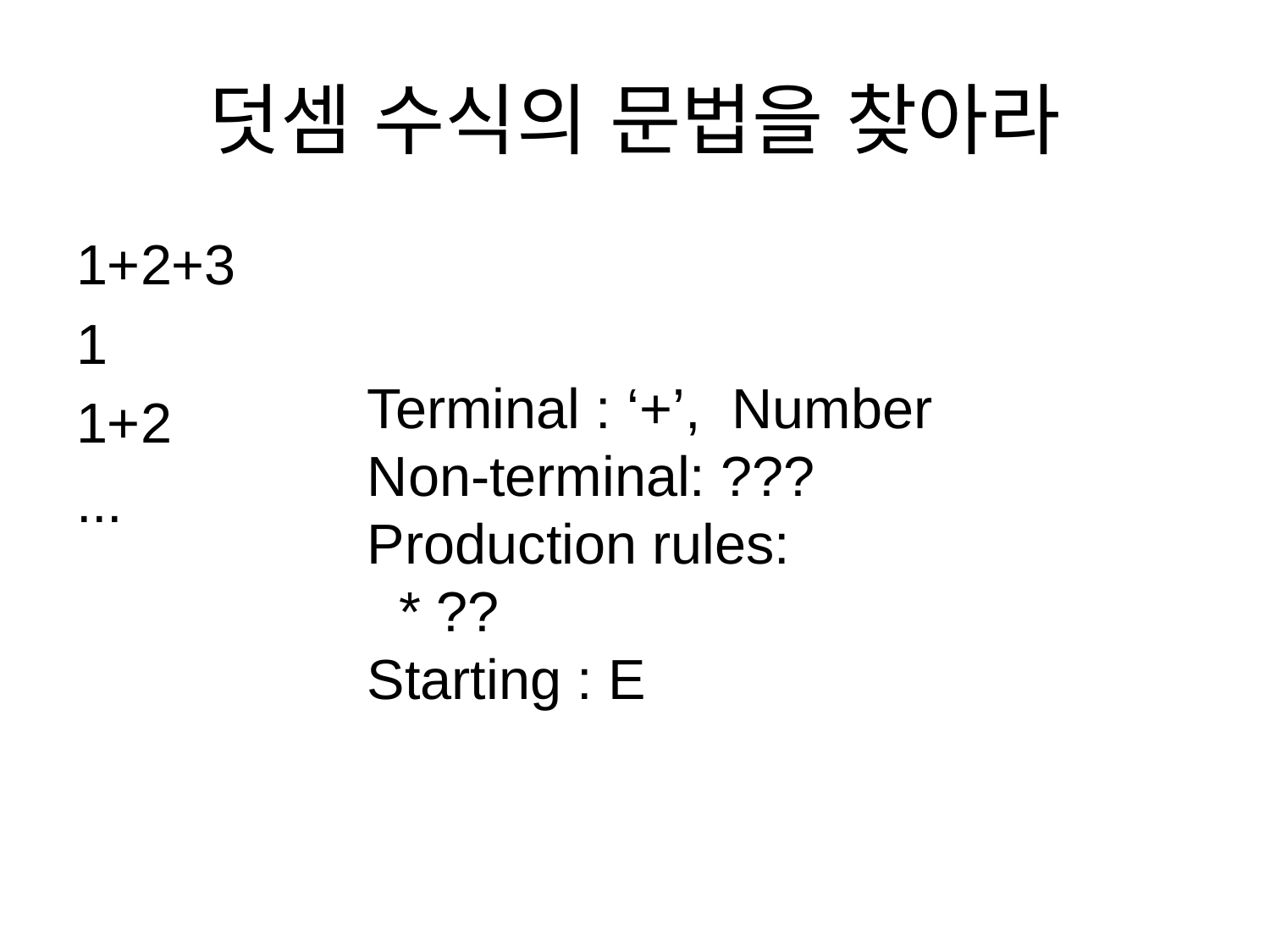

# 덧셈 수식의 문법을 찾아라
1+2+3
1
1+2
...
Terminal : ‘+’,  Number
Non-terminal: ???
Production rules:
  * ??
Starting : E